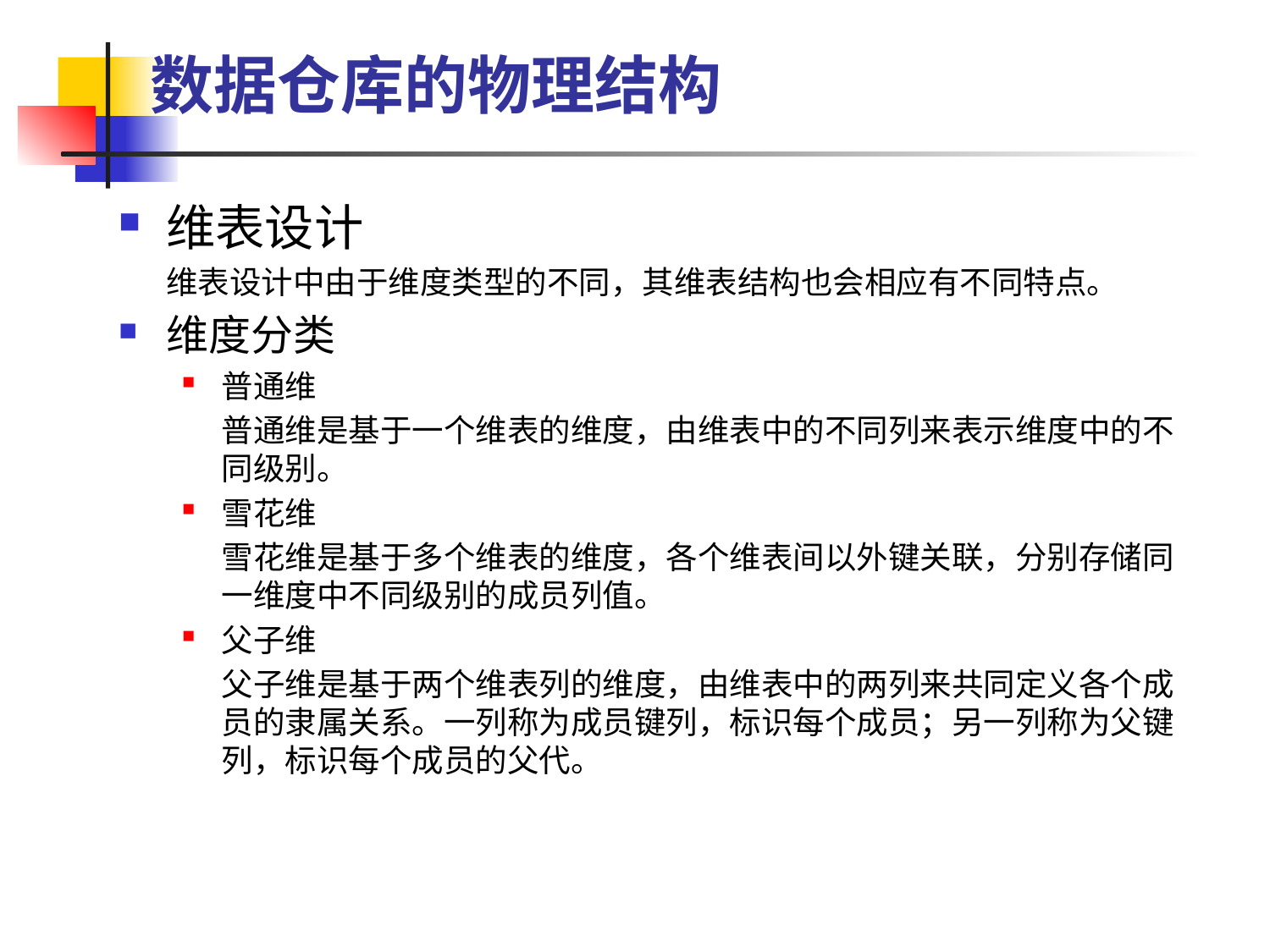

# 数据仓库的物理结构
维表设计
	维表设计中由于维度类型的不同，其维表结构也会相应有不同特点。
维度分类
普通维
	普通维是基于一个维表的维度，由维表中的不同列来表示维度中的不同级别。
雪花维
	雪花维是基于多个维表的维度，各个维表间以外键关联，分别存储同一维度中不同级别的成员列值。
父子维
	父子维是基于两个维表列的维度，由维表中的两列来共同定义各个成员的隶属关系。一列称为成员键列，标识每个成员；另一列称为父键列，标识每个成员的父代。